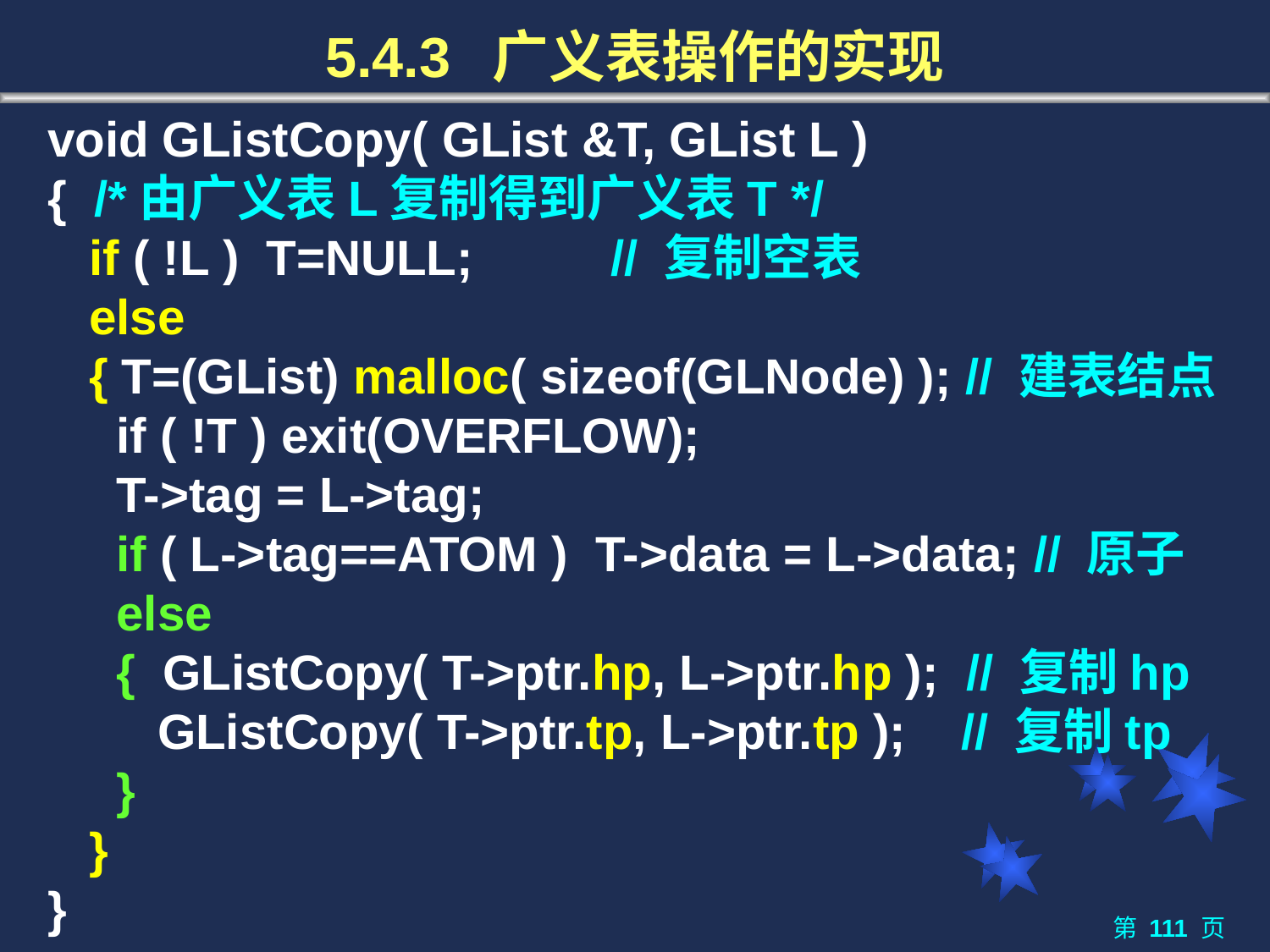

5.4.3  广义表操作的实现
void GListCopy( GList &T, GList L )
{  /*由广义表L复制得到广义表T */
   if ( !L )  T=NULL;          // 复制空表
   else
   { T=(GList) malloc( sizeof(GLNode) ); // 建表结点
     if ( !T ) exit(OVERFLOW);
     T->tag = L->tag;
     if ( L->tag==ATOM )  T->data = L->data; // 原子
     else
     {  GListCopy( T->ptr.hp, L->ptr.hp );  // 复制hp
        GListCopy( T->ptr.tp, L->ptr.tp );    // 复制tp
     }
   }
}
第 111 页